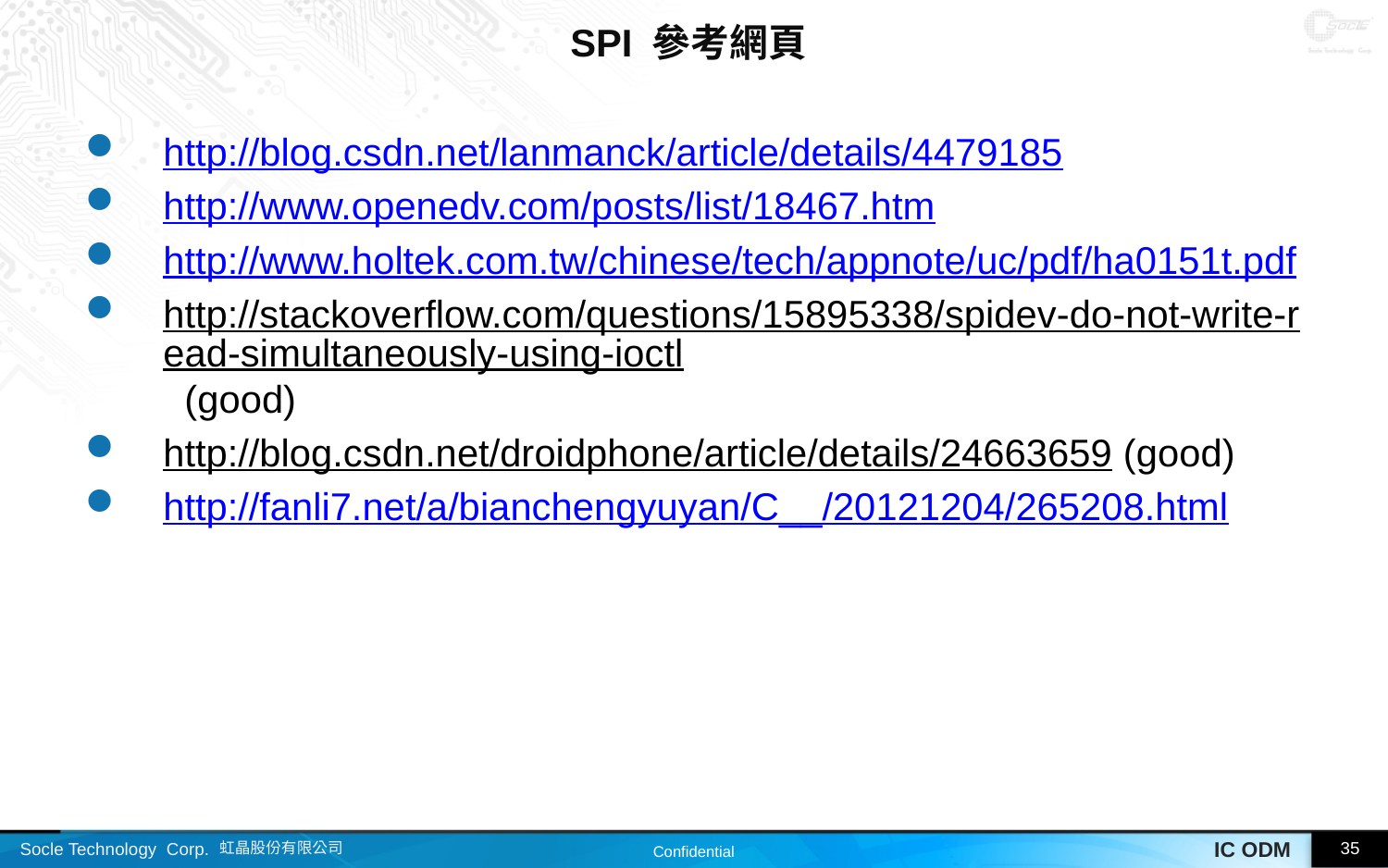

# SPI 參考網頁
http://blog.csdn.net/lanmanck/article/details/4479185
http://www.openedv.com/posts/list/18467.htm
http://www.holtek.com.tw/chinese/tech/appnote/uc/pdf/ha0151t.pdf
http://stackoverflow.com/questions/15895338/spidev-do-not-write-read-simultaneously-using-ioctl  (good)
http://blog.csdn.net/droidphone/article/details/24663659 (good)
http://fanli7.net/a/bianchengyuyan/C__/20121204/265208.html